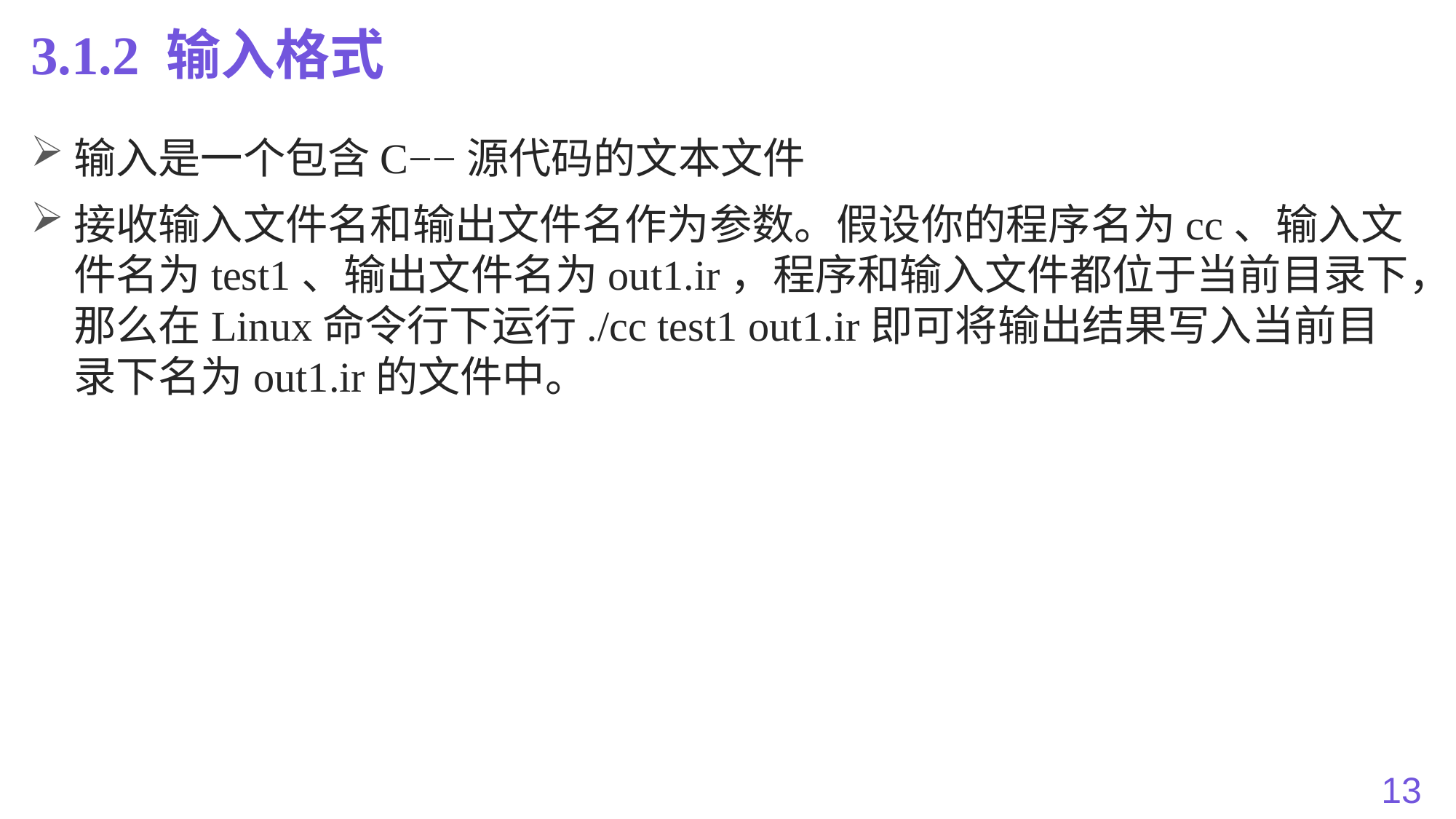

# 3.1.2 输入格式
输入是一个包含C−−源代码的文本文件
接收输入文件名和输出文件名作为参数。假设你的程序名为cc、输入文件名为test1、输出文件名为out1.ir，程序和输入文件都位于当前目录下，那么在Linux命令行下运行./cc test1 out1.ir即可将输出结果写入当前目录下名为out1.ir的文件中。
13